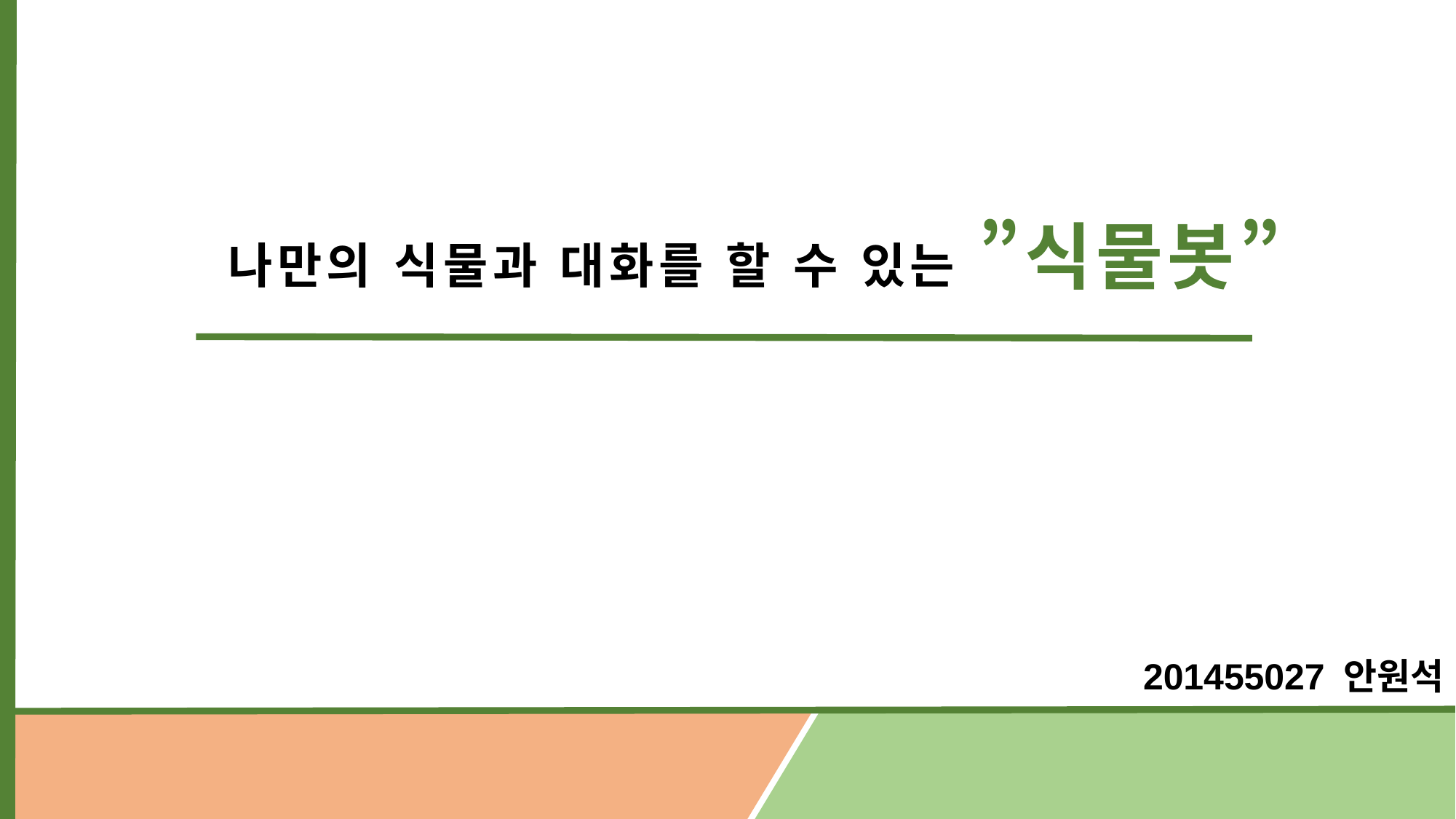

나만의 식물과 대화를 할 수 있는 ”식물봇”
201455027 안원석